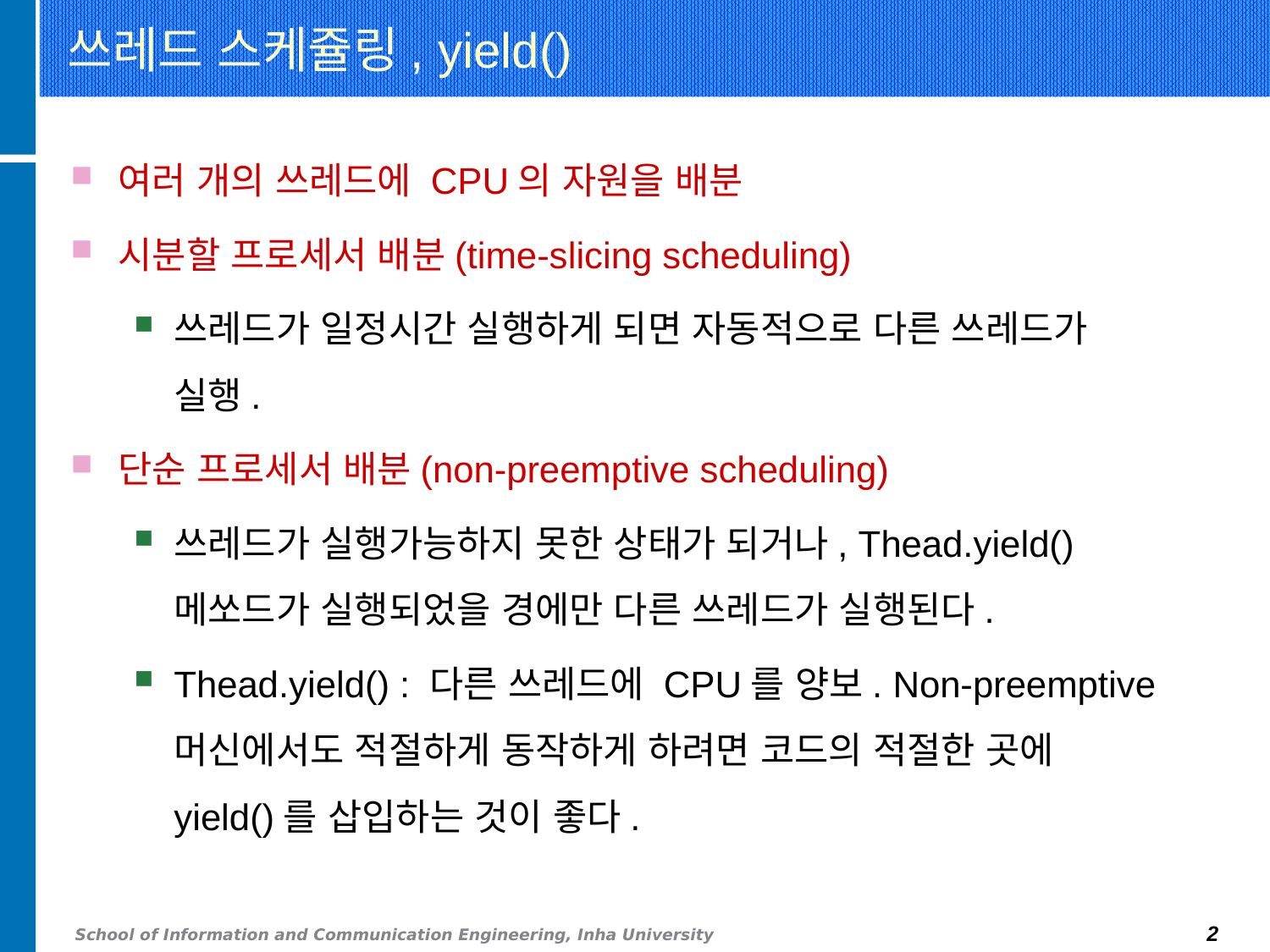

# 쓰레드 스케쥴링, yield()
여러 개의 쓰레드에 CPU의 자원을 배분
시분할 프로세서 배분(time-slicing scheduling)
쓰레드가 일정시간 실행하게 되면 자동적으로 다른 쓰레드가 실행.
단순 프로세서 배분(non-preemptive scheduling)
쓰레드가 실행가능하지 못한 상태가 되거나, Thead.yield()메쏘드가 실행되었을 경에만 다른 쓰레드가 실행된다.
Thead.yield() : 다른 쓰레드에 CPU를 양보. Non-preemptive머신에서도 적절하게 동작하게 하려면 코드의 적절한 곳에 yield()를 삽입하는 것이 좋다.